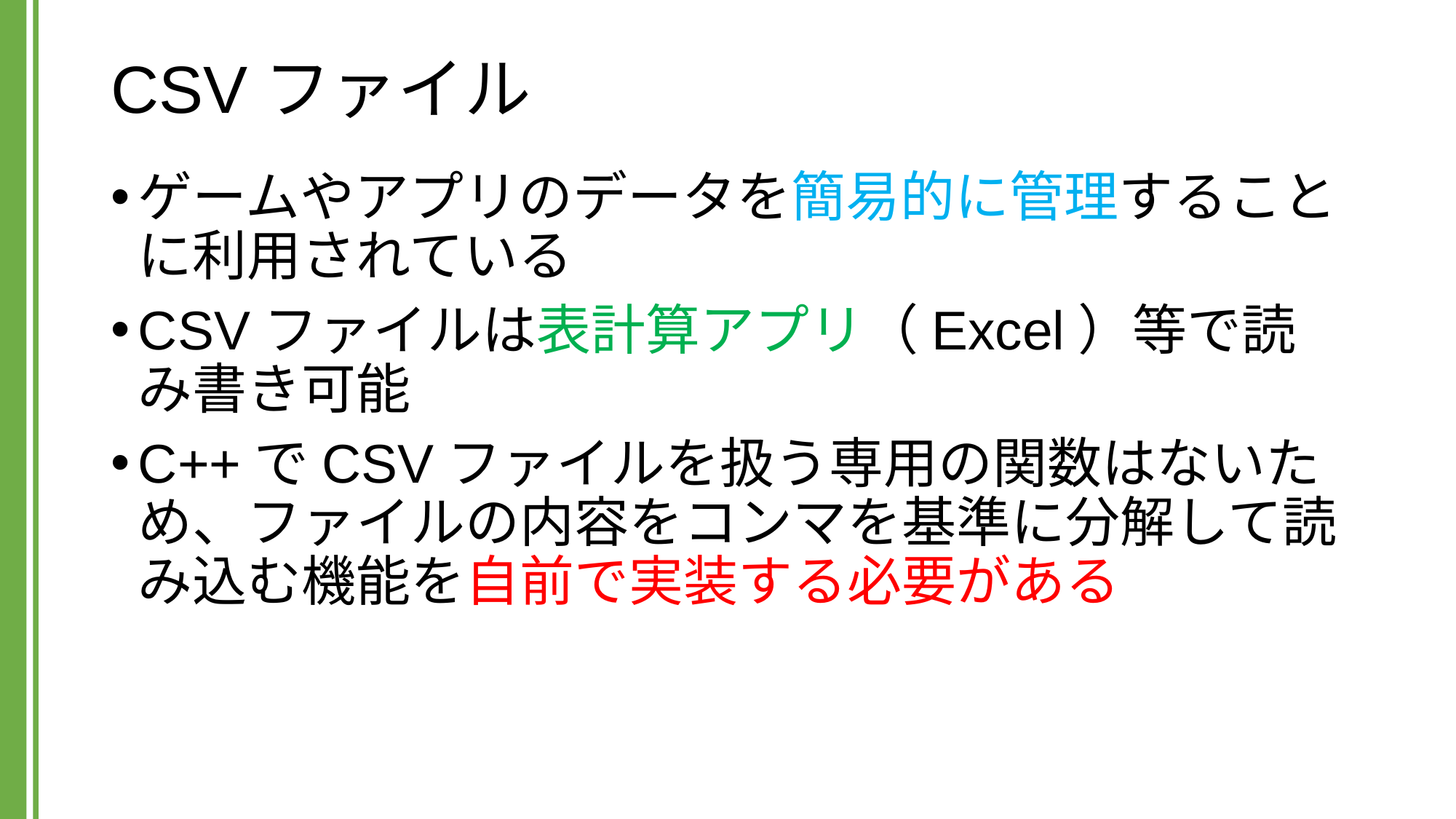

# CSVファイル
ゲームやアプリのデータを簡易的に管理することに利用されている
CSVファイルは表計算アプリ（Excel）等で読み書き可能
C++でCSVファイルを扱う専用の関数はないため、ファイルの内容をコンマを基準に分解して読み込む機能を自前で実装する必要がある